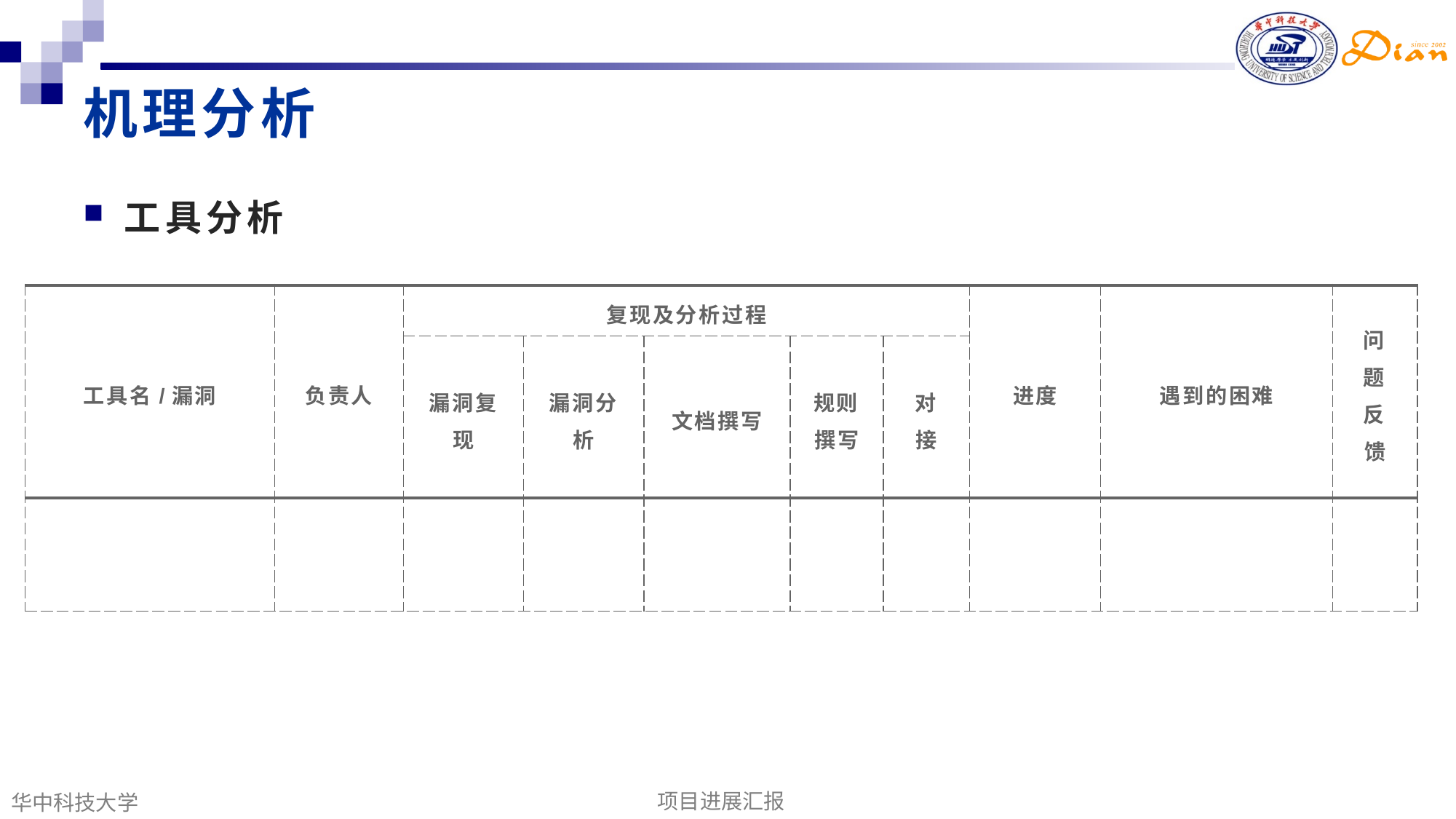

# 机理分析
工具分析
| 工具名/漏洞 | 负责人 | 复现及分析过程 |  |  |  |  | 进度 | 遇到的困难 | 问题反馈 |
| --- | --- | --- | --- | --- | --- | --- | --- | --- | --- |
|  |  | 漏洞复现 | 漏洞分析 | 文档撰写 | 规则撰写 | 对接 |  |  |  |
|  |  |  |  |  |  |  |  |  |  |
项目进展汇报
2
华中科技大学